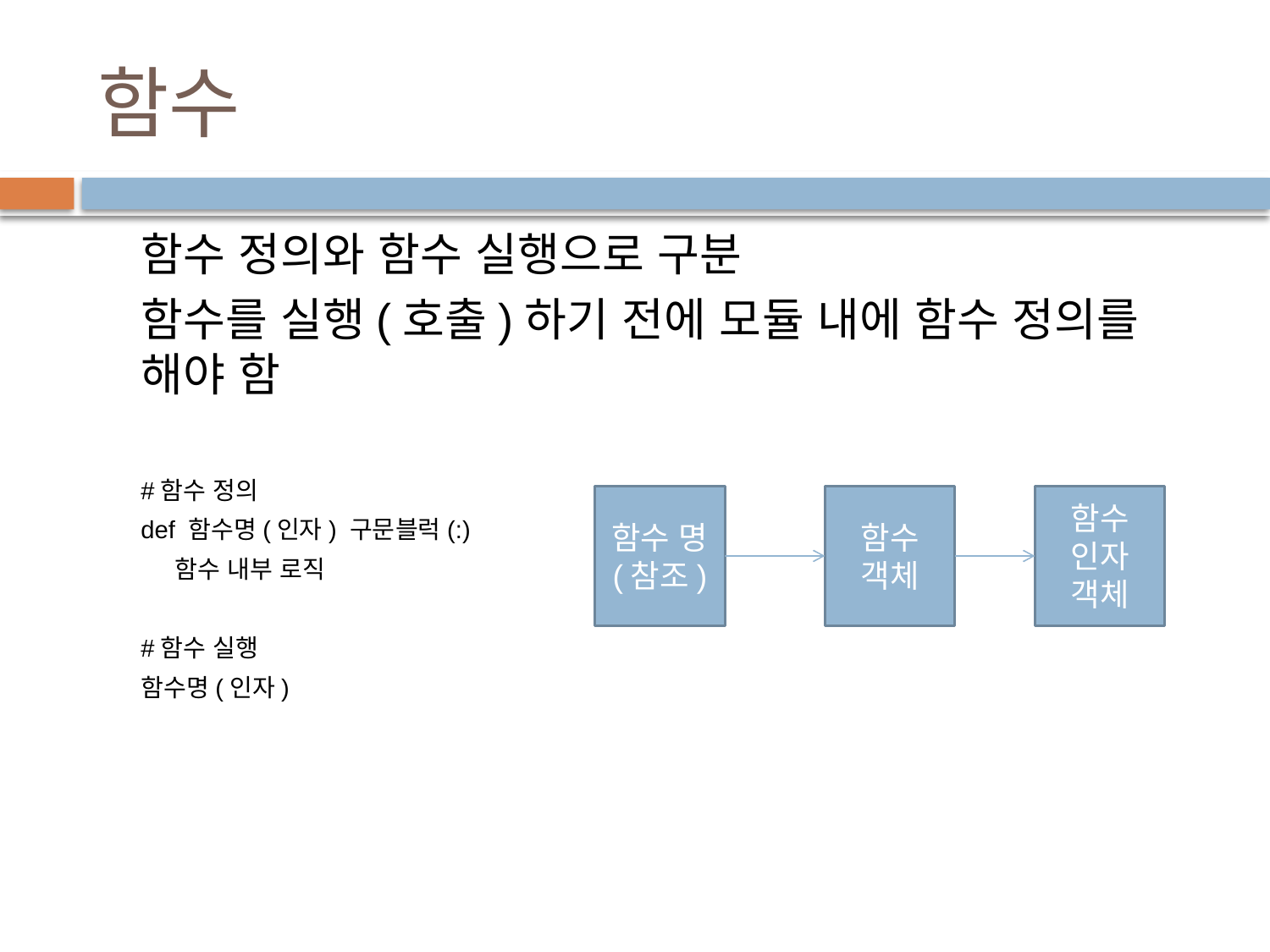

# 함수
함수 정의와 함수 실행으로 구분
함수를 실행(호출)하기 전에 모듈 내에 함수 정의를 해야 함

#함수 정의
def 함수명(인자) 구문블럭(:)
    함수 내부 로직

#함수 실행
함수명(인자)
함수 객체
함수
인자
객체
함수 명
(참조)